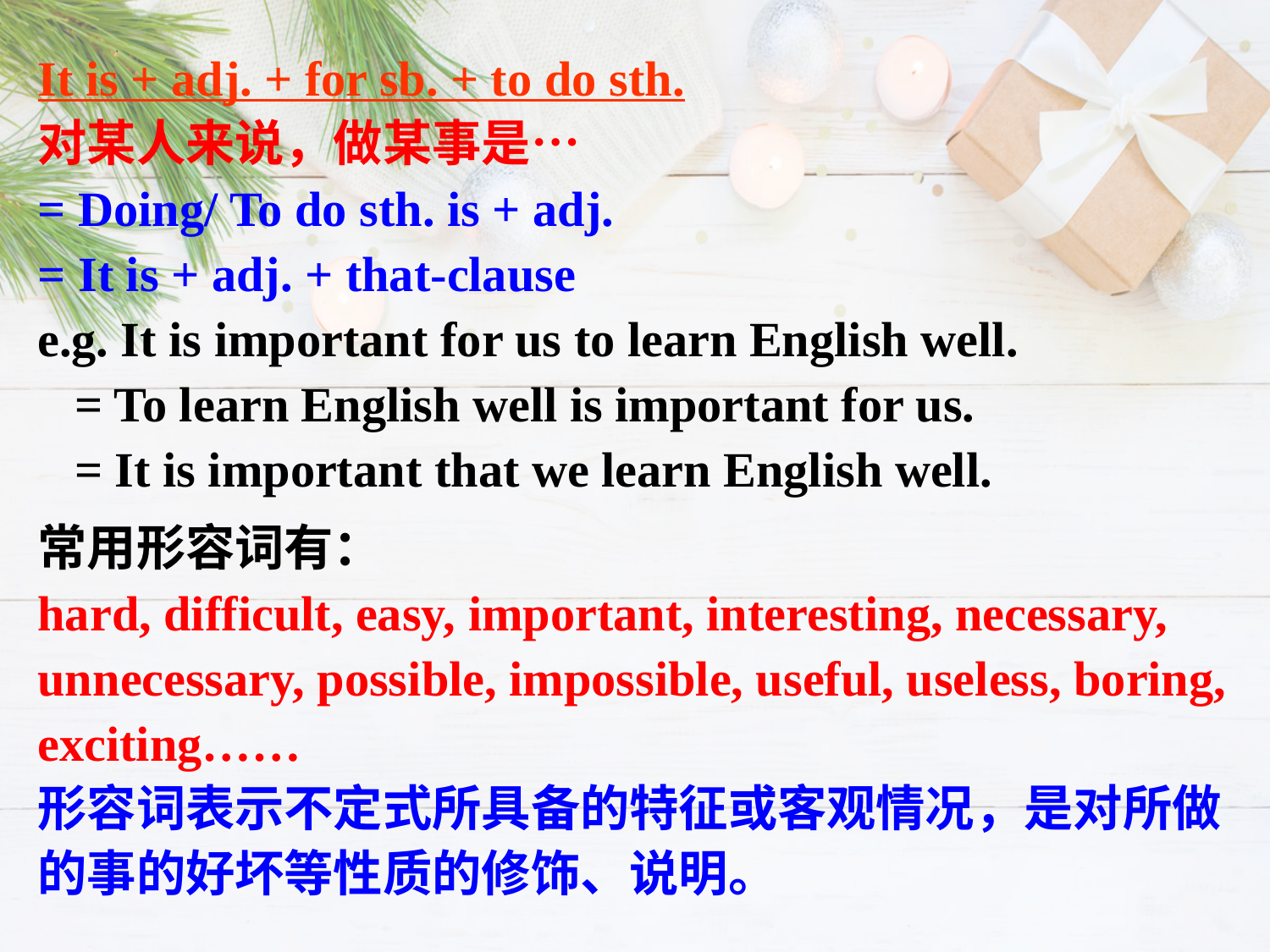

It is + adj. + for sb. + to do sth.
对某人来说，做某事是…
= Doing/ To do sth. is + adj.
= It is + adj. + that-clause
e.g. It is important for us to learn English well.
   = To learn English well is important for us.
   = It is important that we learn English well.
常用形容词有：
hard, difficult, easy, important, interesting, necessary, unnecessary, possible, impossible, useful, useless, boring, exciting……
形容词表示不定式所具备的特征或客观情况，是对所做的事的好坏等性质的修饰、说明。